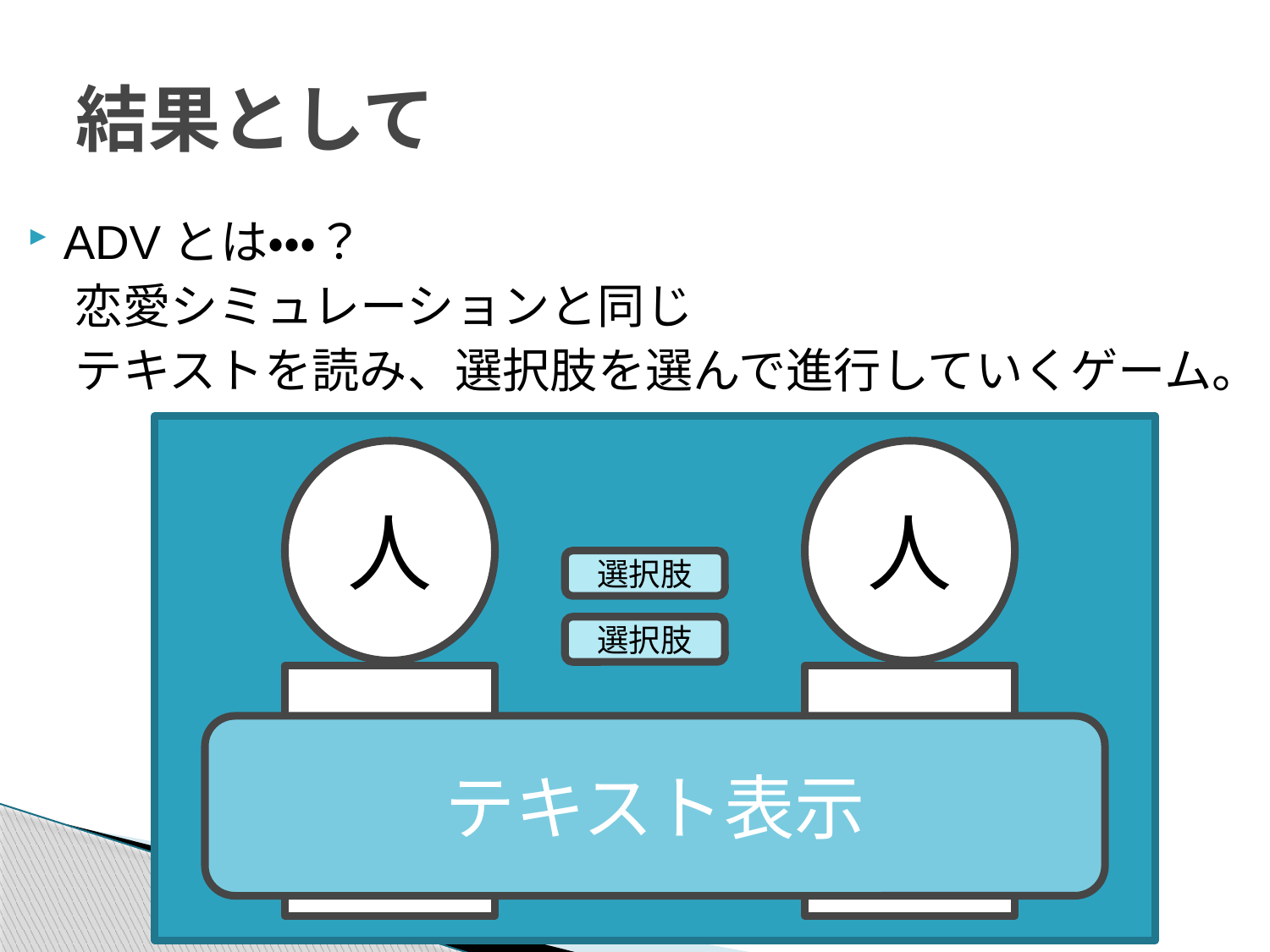

# 結果として
ADVとは・・・？
　恋愛シミュレーションと同じ
　テキストを読み、選択肢を選んで進行していくゲーム。

人
人
選択肢
選択肢

テキスト表示